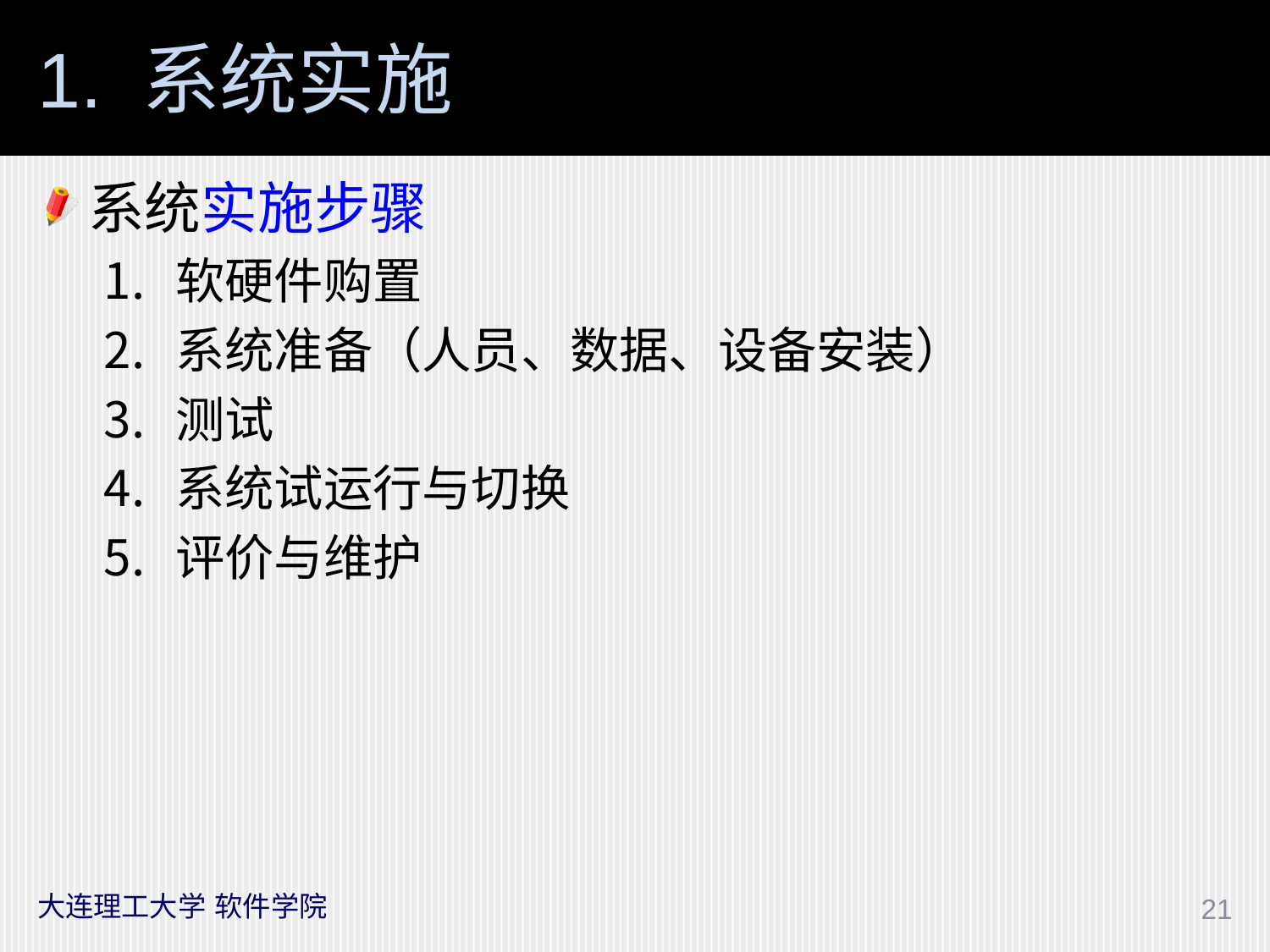

# 1. 系统实施
系统实施步骤
软硬件购置
系统准备（人员、数据、设备安装）
测试
系统试运行与切换
评价与维护

大连理工大学 软件学院
21